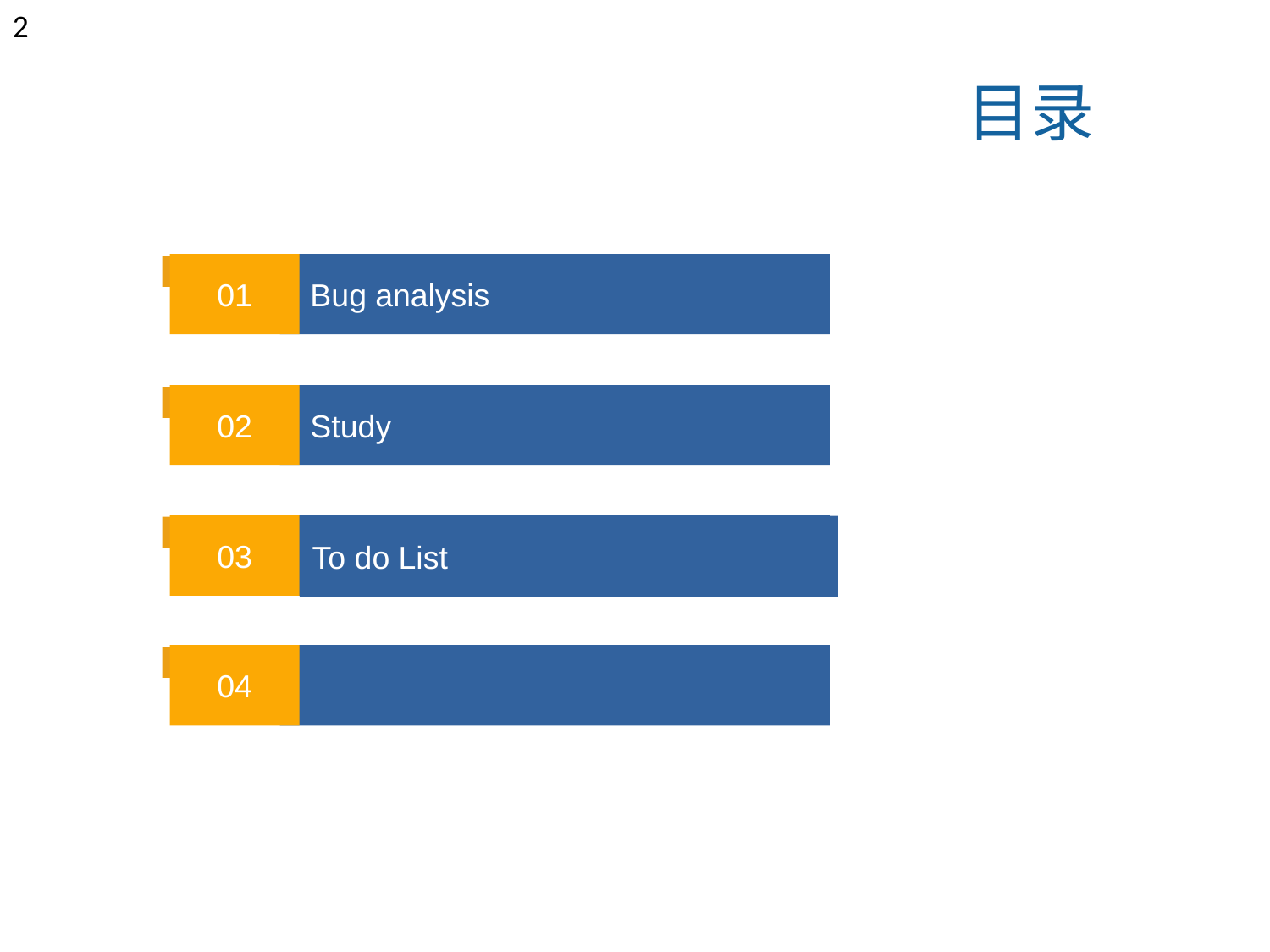

2
目录

01
  Bug analysis

21

02
  Study

1
03

To do List

04